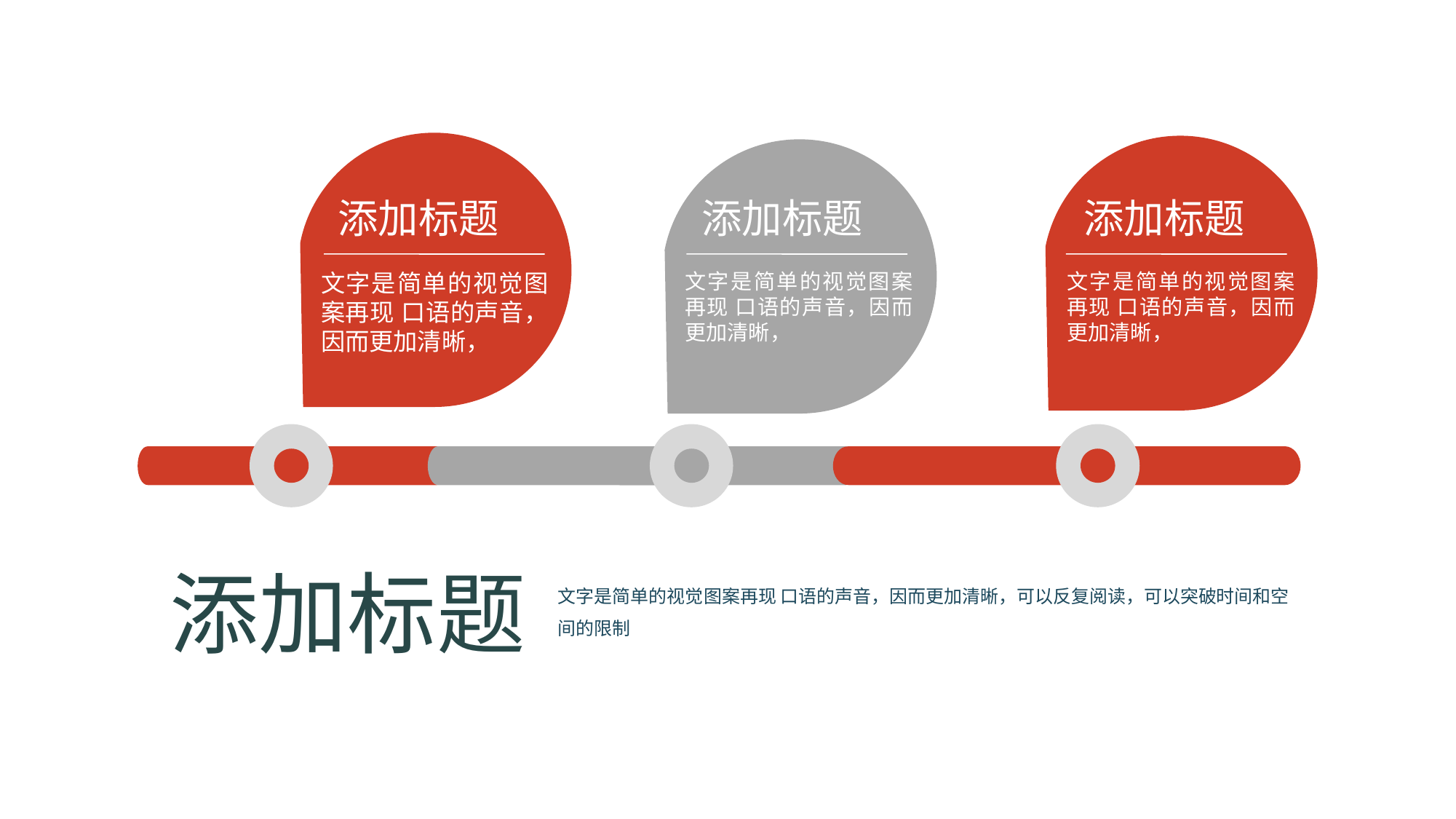

添加标题
添加标题
添加标题

文字是简单的视觉图案再现 口语的声音，因而更加清晰，
文字是简单的视觉图案再现 口语的声音，因而更加清晰，
文字是简单的视觉图案再现 口语的声音，因而更加清晰，

添加标题
文字是简单的视觉图案再现 口语的声音，因而更加清晰，可以反复阅读，可以突破时间和空间的限制